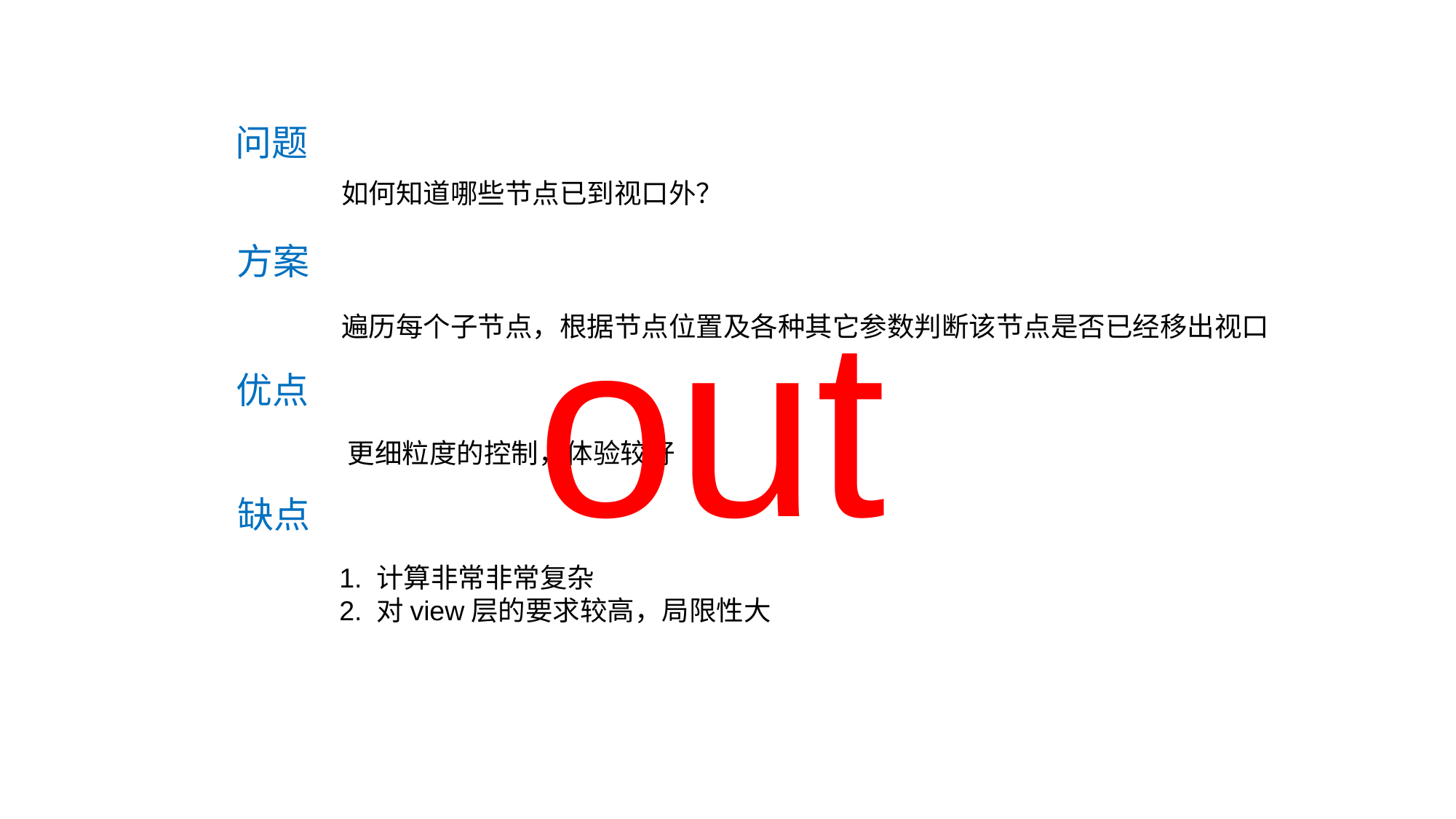

问题
如何知道哪些节点已到视口外？
方案
out
遍历每个子节点，根据节点位置及各种其它参数判断该节点是否已经移出视口
优点
更细粒度的控制，体验较好
缺点
1. 计算非常非常复杂
2. 对view层的要求较高，局限性大